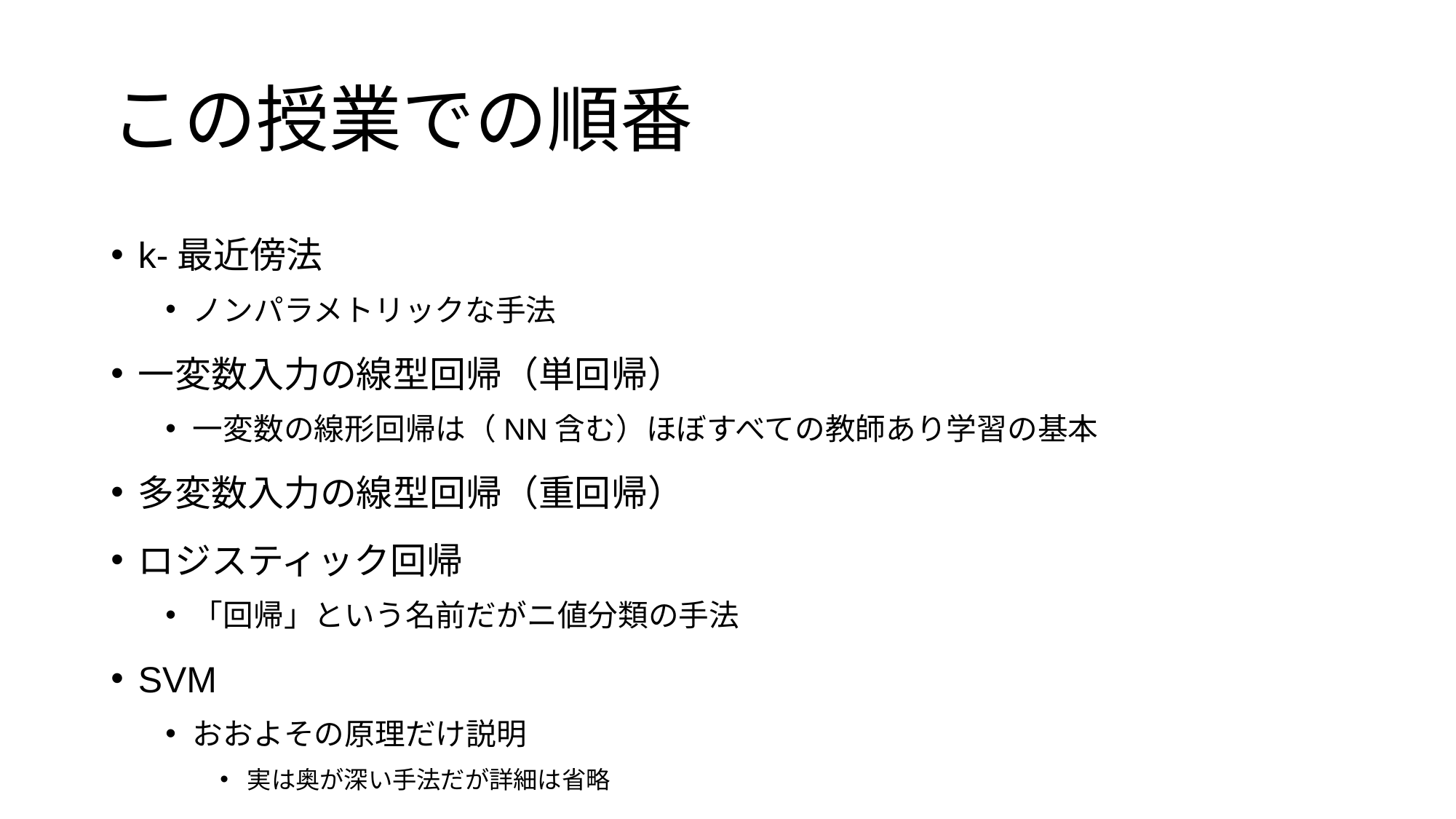

# この授業での順番
k-最近傍法
ノンパラメトリックな手法
一変数入力の線型回帰（単回帰）
一変数の線形回帰は（NN含む）ほぼすべての教師あり学習の基本
多変数入力の線型回帰（重回帰）
ロジスティック回帰
「回帰」という名前だがニ値分類の手法
SVM
おおよその原理だけ説明
実は奥が深い手法だが詳細は省略